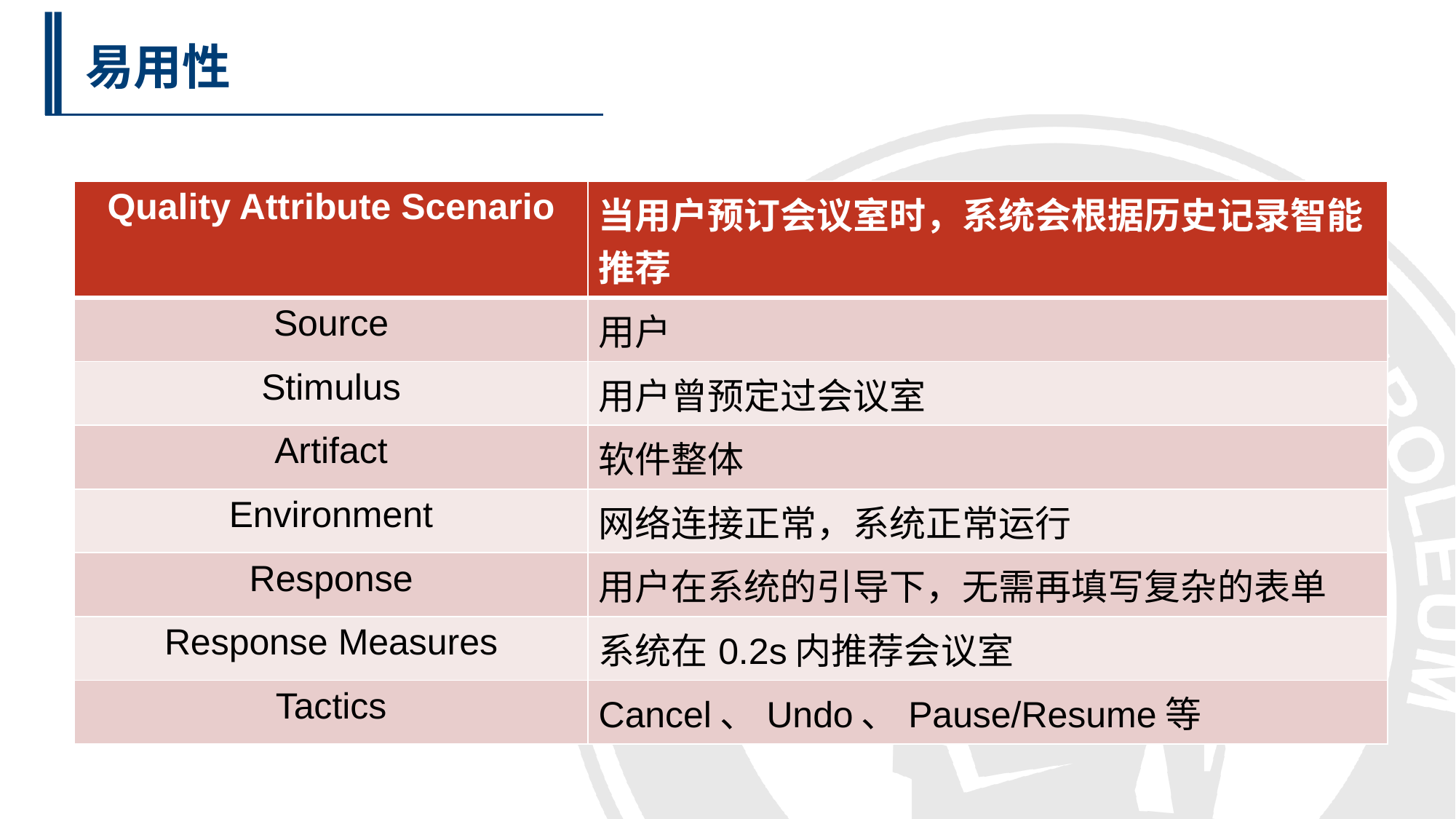

易用性
| Quality Attribute Scenario | 当用户预订会议室时，系统会根据历史记录智能推荐 |
| --- | --- |
| Source | 用户 |
| Stimulus | 用户曾预定过会议室 |
| Artifact | 软件整体 |
| Environment | 网络连接正常，系统正常运行 |
| Response | 用户在系统的引导下，无需再填写复杂的表单 |
| Response Measures | 系统在0.2s内推荐会议室 |
| Tactics | Cancel、Undo、Pause/Resume等 |